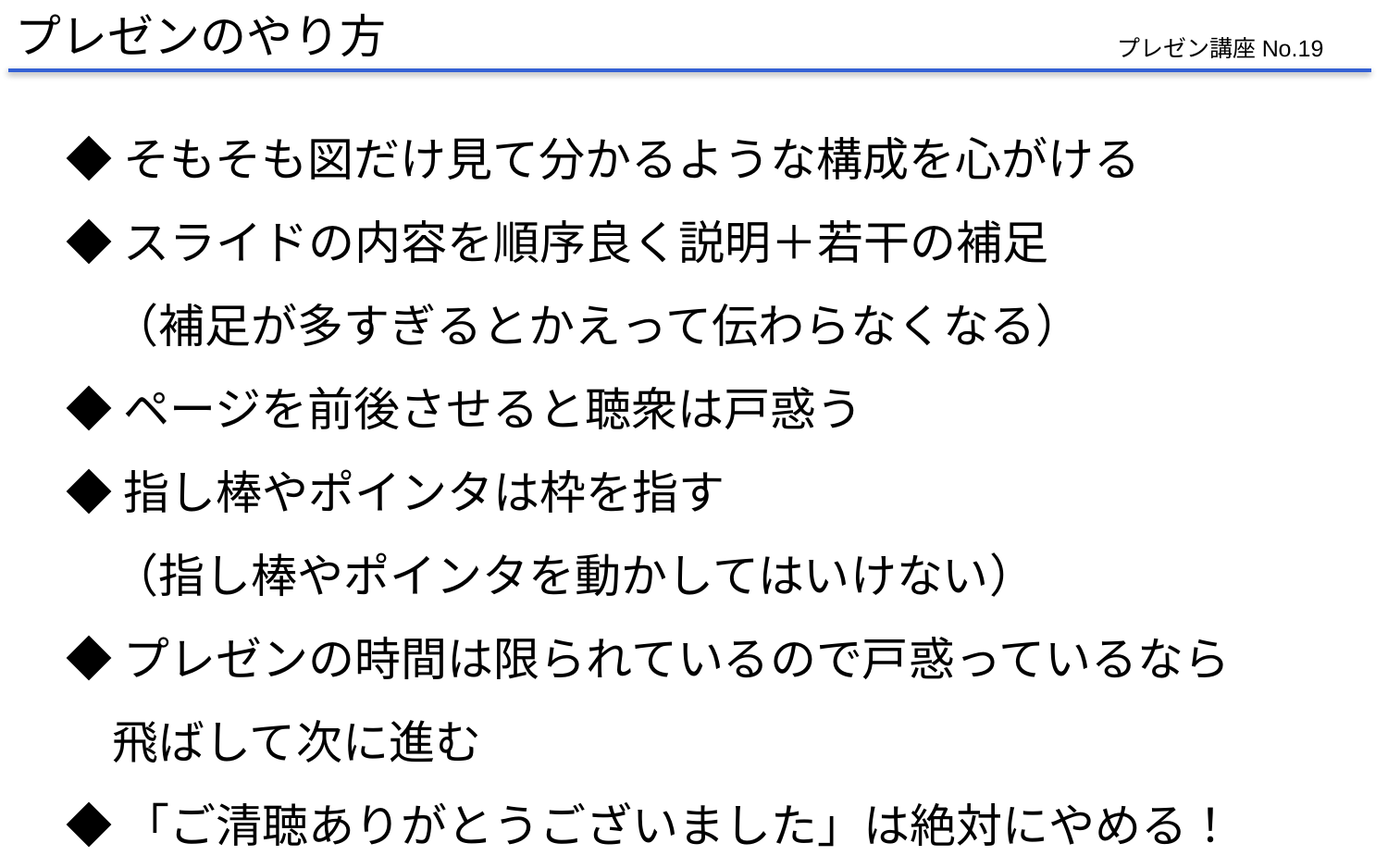

プレゼンのやり方
プレゼン講座No.19
◆そもそも図だけ見て分かるような構成を心がける
◆スライドの内容を順序良く説明＋若干の補足
　（補足が多すぎるとかえって伝わらなくなる）
◆ページを前後させると聴衆は戸惑う
◆指し棒やポインタは枠を指す
　（指し棒やポインタを動かしてはいけない）
◆プレゼンの時間は限られているので戸惑っているなら
　飛ばして次に進む
◆「ご清聴ありがとうございました」は絶対にやめる！